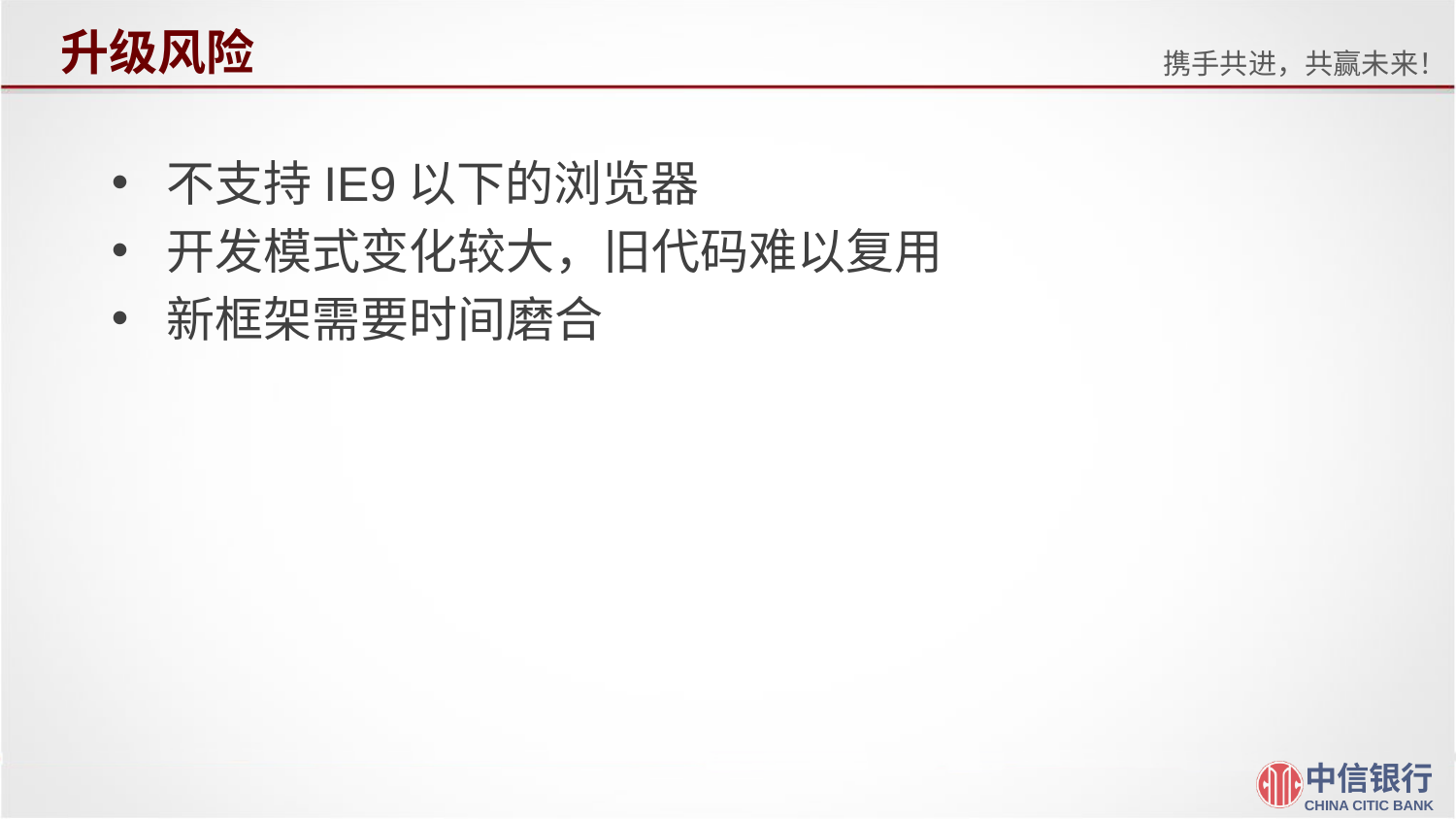

# 升级风险
不支持IE9以下的浏览器
开发模式变化较大，旧代码难以复用
新框架需要时间磨合